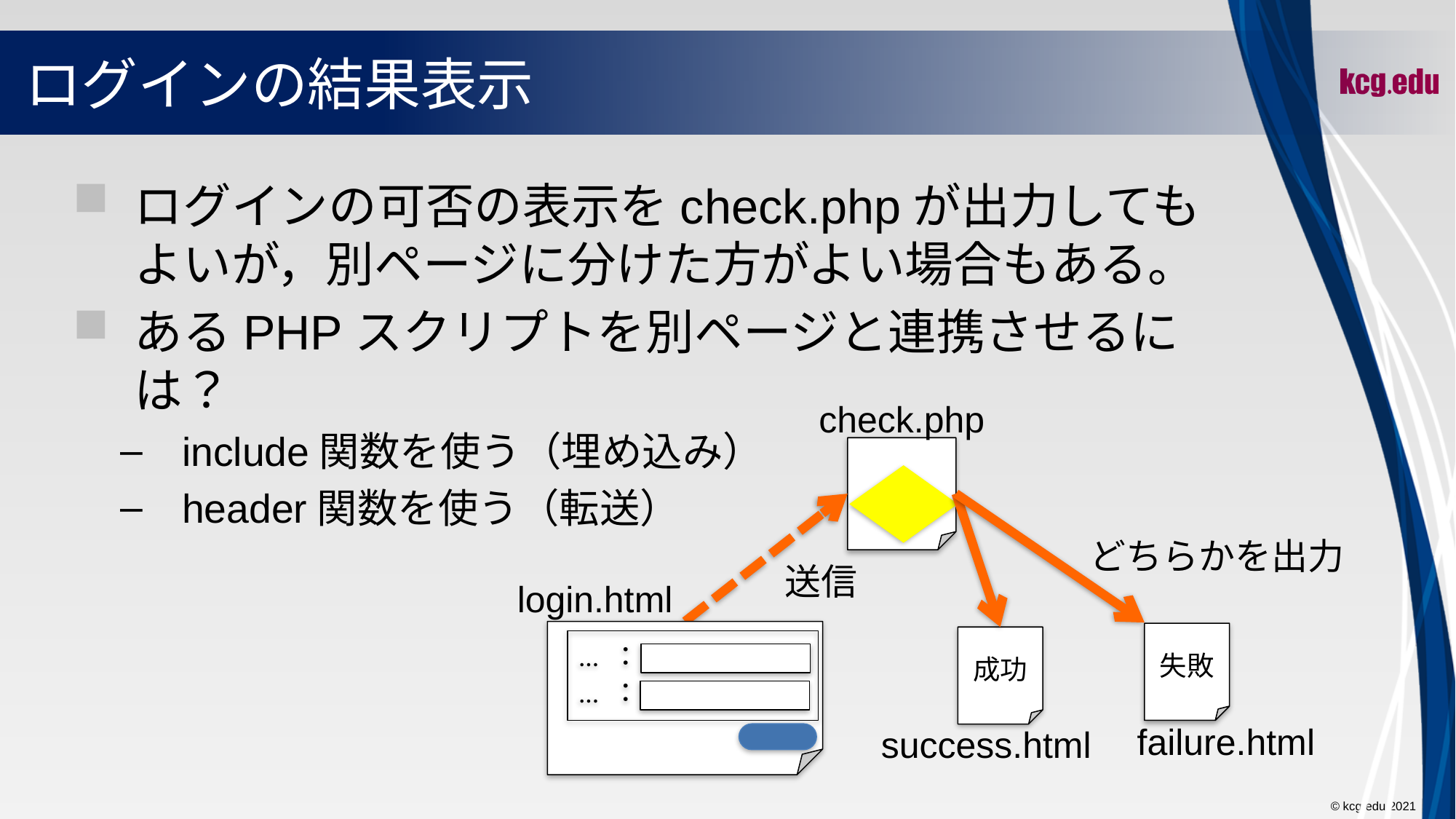

# ログインの結果表示
ログインの可否の表示をcheck.phpが出力してもよいが，別ページに分けた方がよい場合もある。
あるPHPスクリプトを別ページと連携させるには？
include関数を使う（埋め込み）
header関数を使う（転送）
check.php

どちらかを出力
送信
login.html

失敗
成功
... ：
... ：

failure.html
success.html